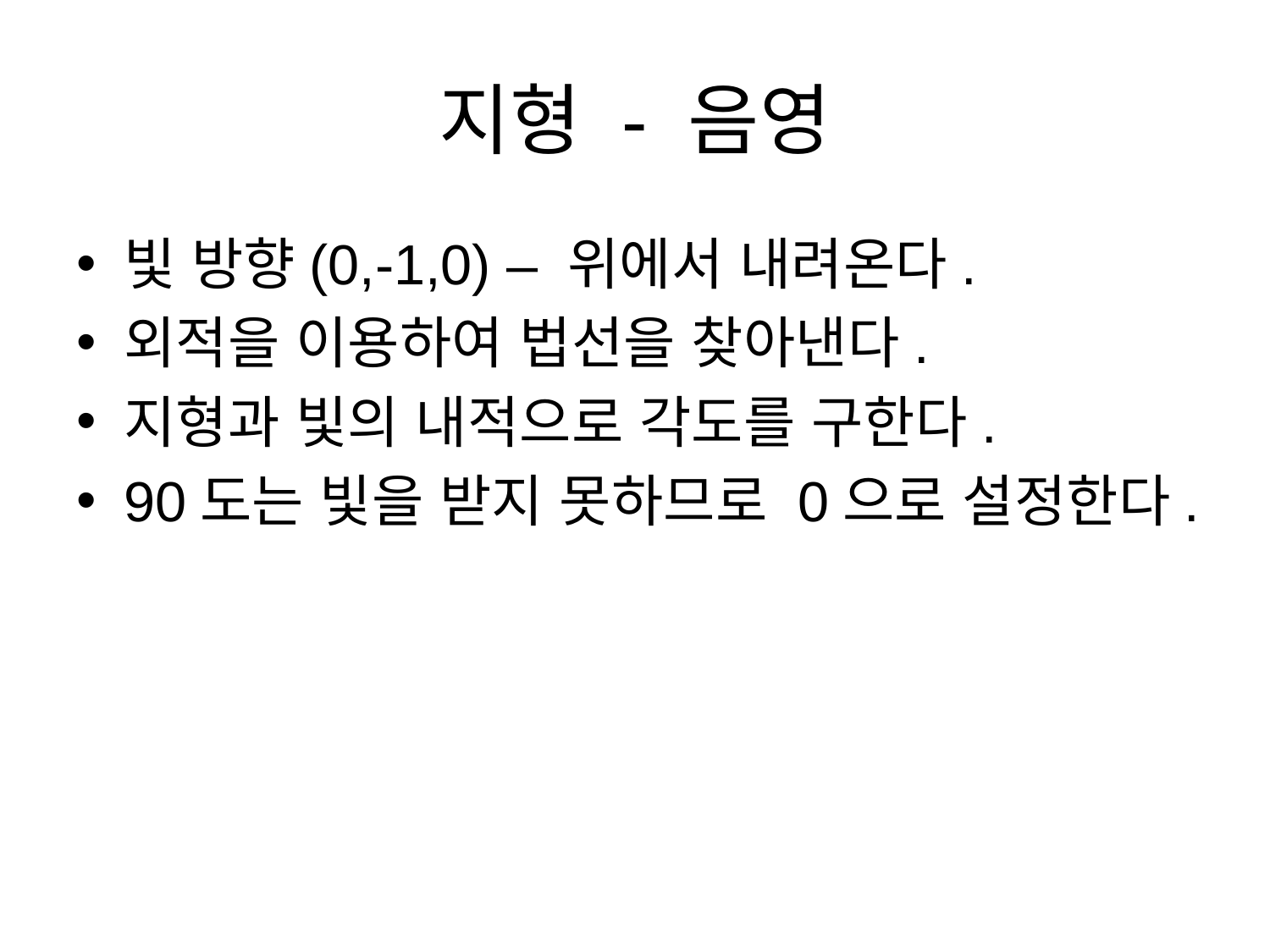

# 지형 - 음영
빛 방향(0,-1,0) – 위에서 내려온다.
외적을 이용하여 법선을 찾아낸다.
지형과 빛의 내적으로 각도를 구한다.
90도는 빛을 받지 못하므로 0으로 설정한다.